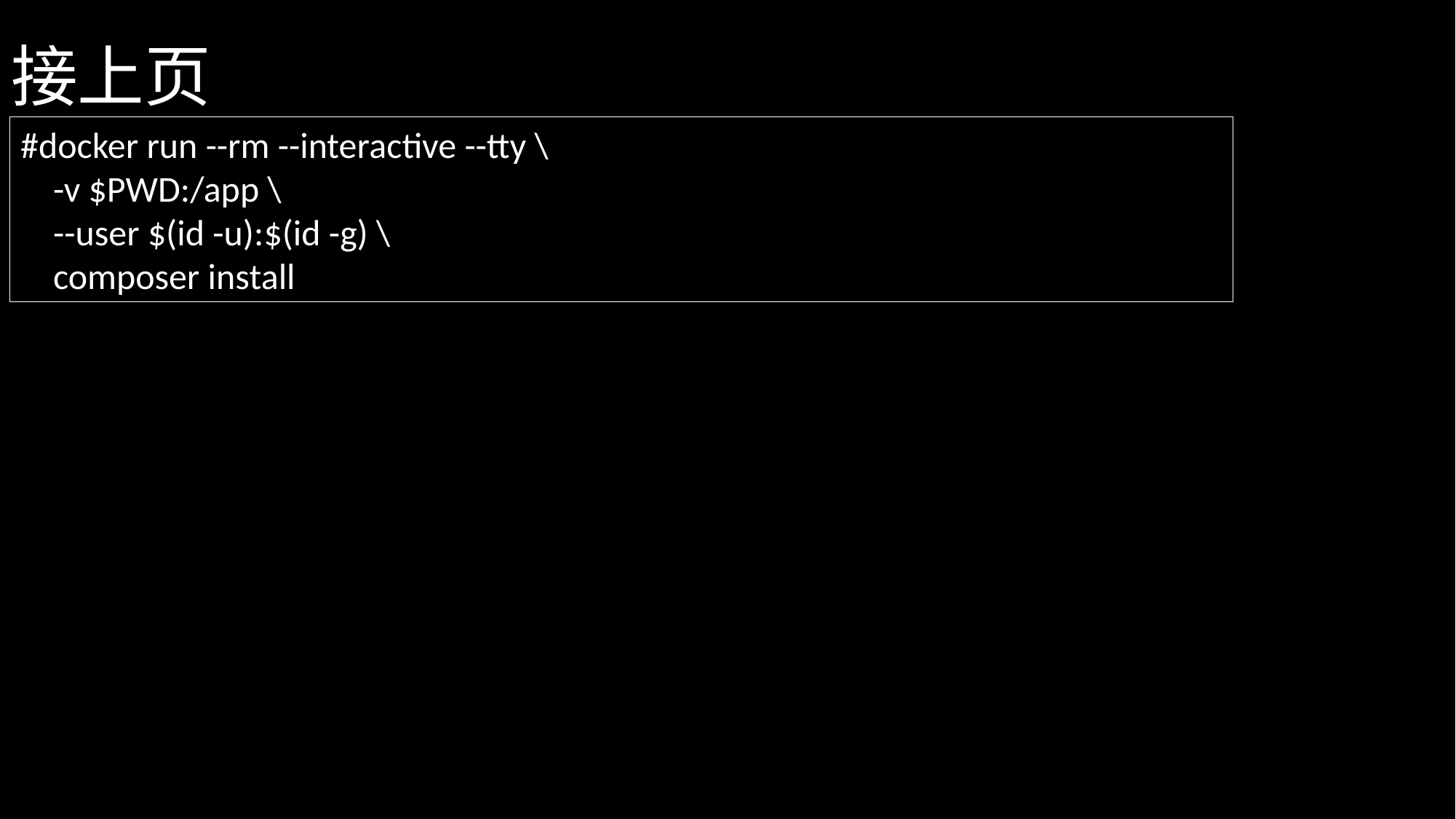

# 接上页
#docker run --rm --interactive --tty \
    -v $PWD:/app \
    --user $(id -u):$(id -g) \
    composer install